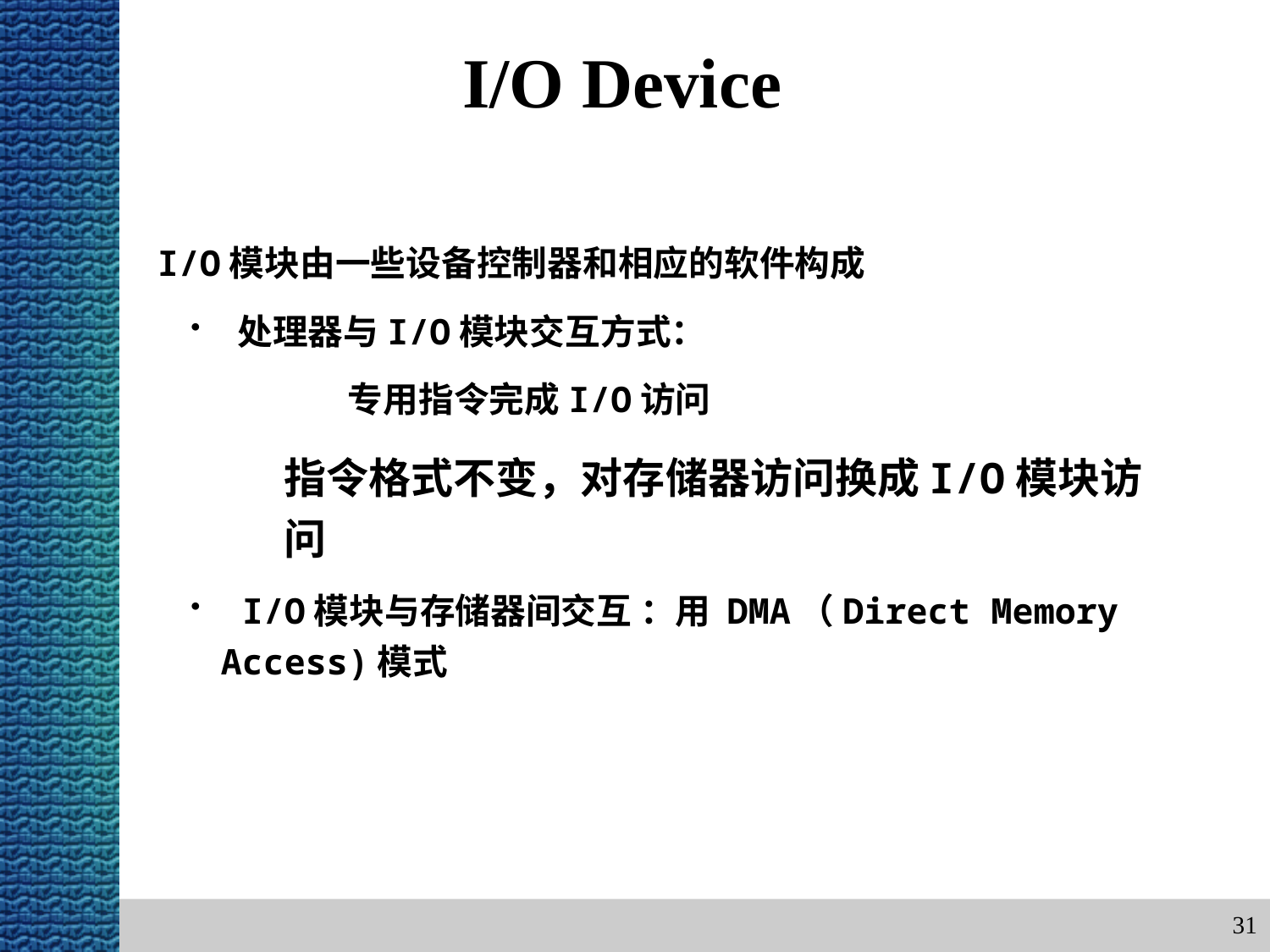

I/O Device
I/O模块由一些设备控制器和相应的软件构成
 处理器与I/O模块交互方式：
	专用指令完成I/O访问
指令格式不变，对存储器访问换成I/O模块访问
 I/O模块与存储器间交互 ：用 DMA（Direct Memory Access)模式

31